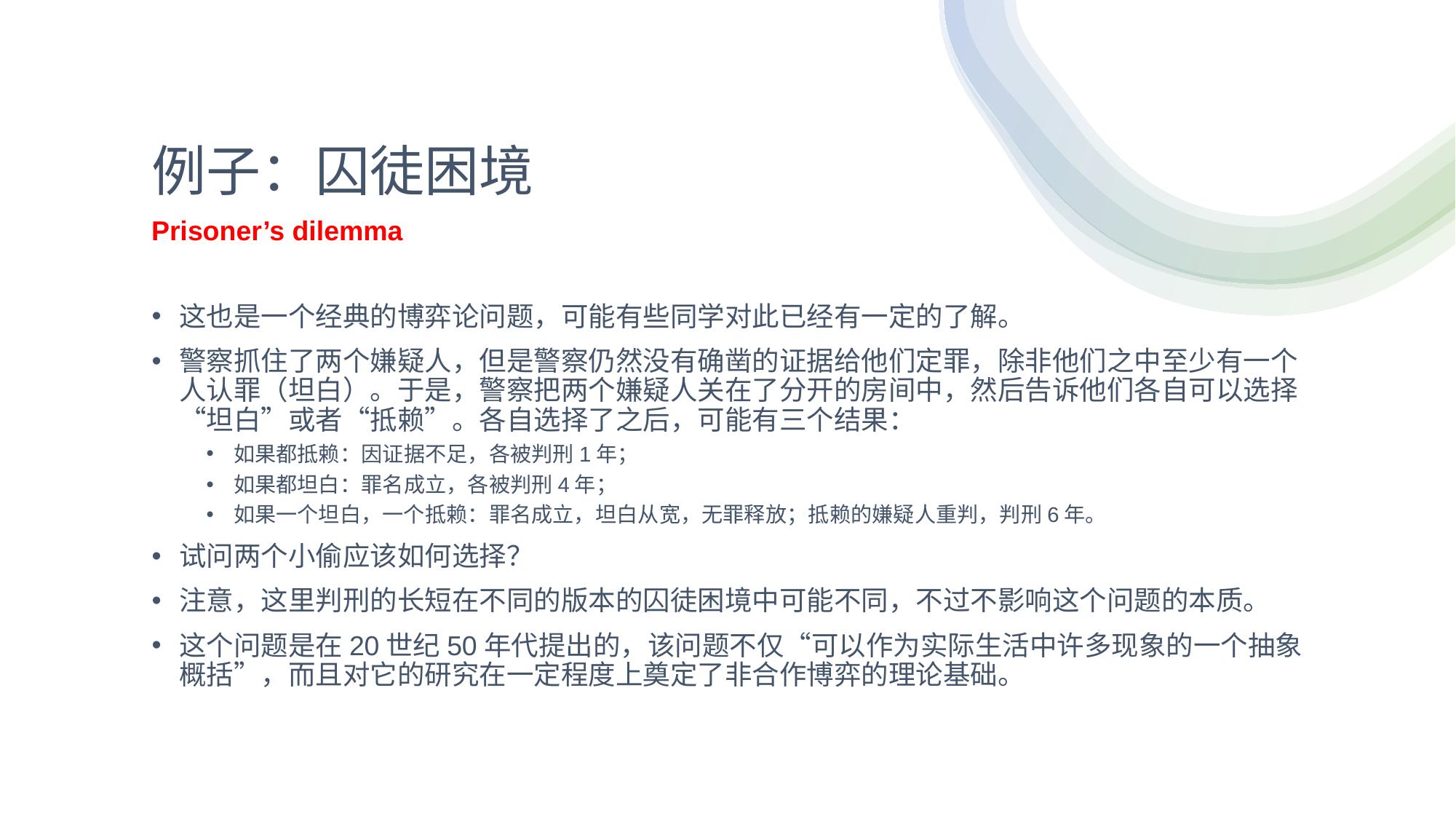

# 例子：囚徒困境
Prisoner’s dilemma
这也是一个经典的博弈论问题，可能有些同学对此已经有一定的了解。
警察抓住了两个嫌疑人，但是警察仍然没有确凿的证据给他们定罪，除非他们之中至少有一个人认罪（坦白）。于是，警察把两个嫌疑人关在了分开的房间中，然后告诉他们各自可以选择“坦白”或者“抵赖”。各自选择了之后，可能有三个结果：
如果都抵赖：因证据不足，各被判刑1年；
如果都坦白：罪名成立，各被判刑4年；
如果一个坦白，一个抵赖：罪名成立，坦白从宽，无罪释放；抵赖的嫌疑人重判，判刑6年。
试问两个小偷应该如何选择？
注意，这里判刑的长短在不同的版本的囚徒困境中可能不同，不过不影响这个问题的本质。
这个问题是在20世纪50年代提出的，该问题不仅“可以作为实际生活中许多现象的一个抽象概括”，而且对它的研究在一定程度上奠定了非合作博弈的理论基础。
18